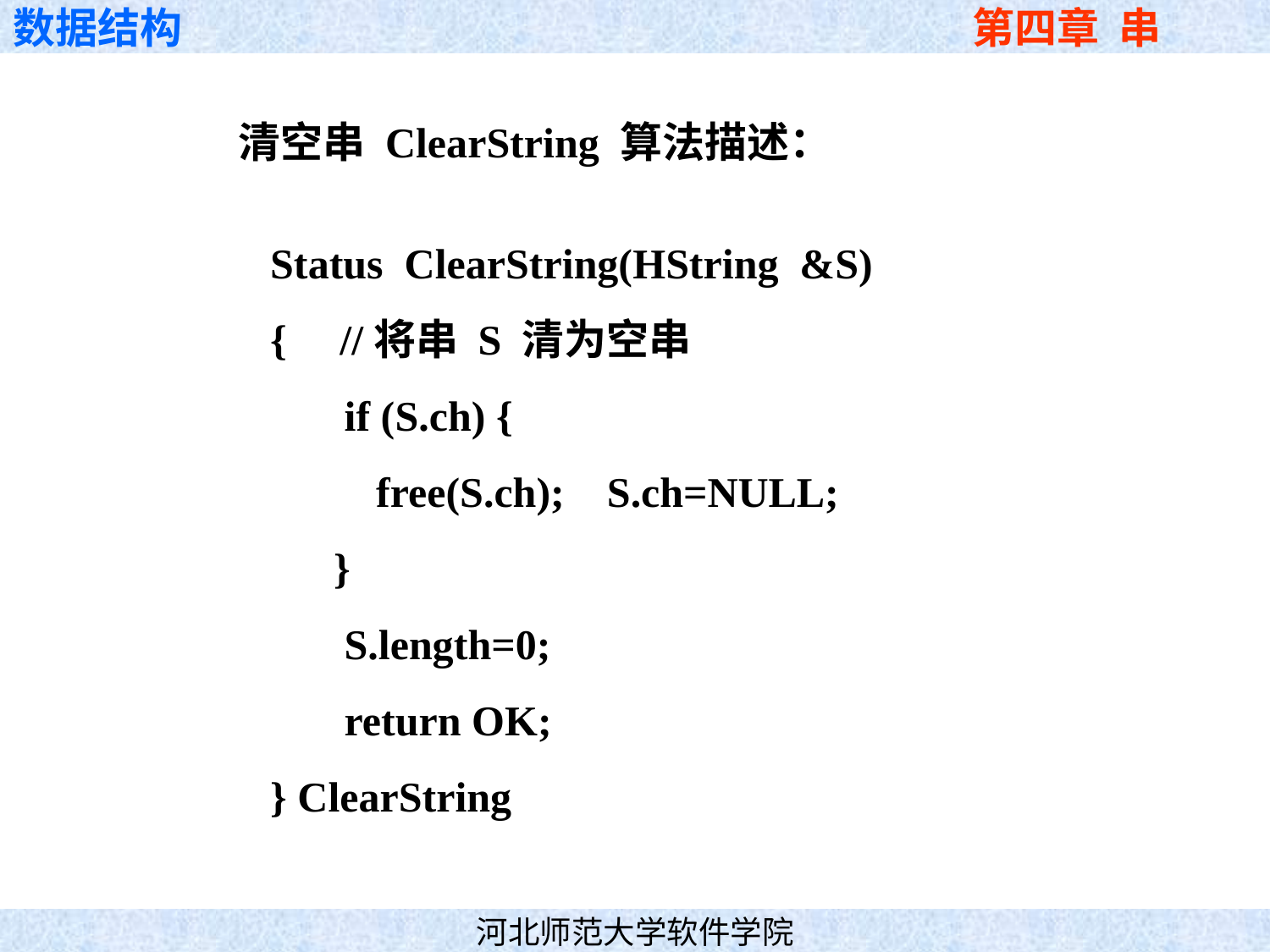

清空串 ClearString 算法描述：
Status  ClearString(HString  &S)
{     //将串 S 清为空串
       if (S.ch) {
          free(S.ch);    S.ch=NULL;
      }
       S.length=0;
       return OK;
} ClearString